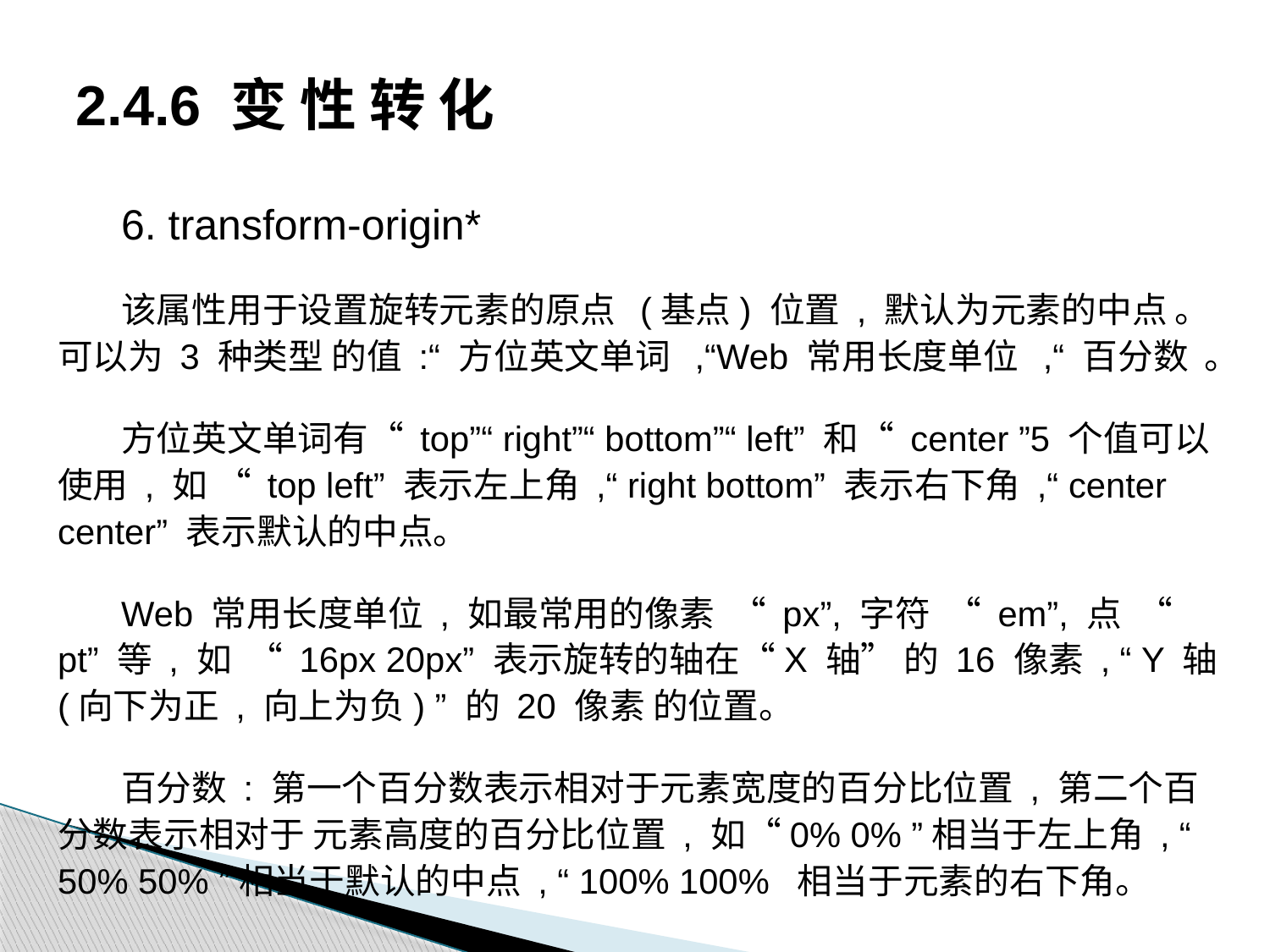

# 2.4.6 变 性 转 化
6. transform-origin*
该属性用于设置旋转元素的原点  (基点) 位置 , 默认为元素的中点 。可以为 3 种类型 的值 :“ 方位英文单词  ,“Web 常用长度单位  ,“ 百分数  。
方位英文单词有“ top”“ right”“ bottom”“ left” 和“ center ”5 个值可以使用 , 如 “ top left” 表示左上角 ,“ right bottom” 表示右下角 ,“ center center” 表示默认的中点。
Web 常用长度单位 , 如最常用的像素  “ px”, 字符  “ em”, 点  “ pt” 等 , 如  “ 16px 20px” 表示旋转的轴在“X 轴” 的 16 像素 , “ Y 轴  (向下为正 , 向上为负) ” 的 20 像素 的位置。
百分数 : 第一个百分数表示相对于元素宽度的百分比位置 , 第二个百分数表示相对于 元素高度的百分比位置 , 如“0% 0% ”相当于左上角 , “ 50% 50% ”相当于默认的中点 , “ 100% 100%  相当于元素的右下角。